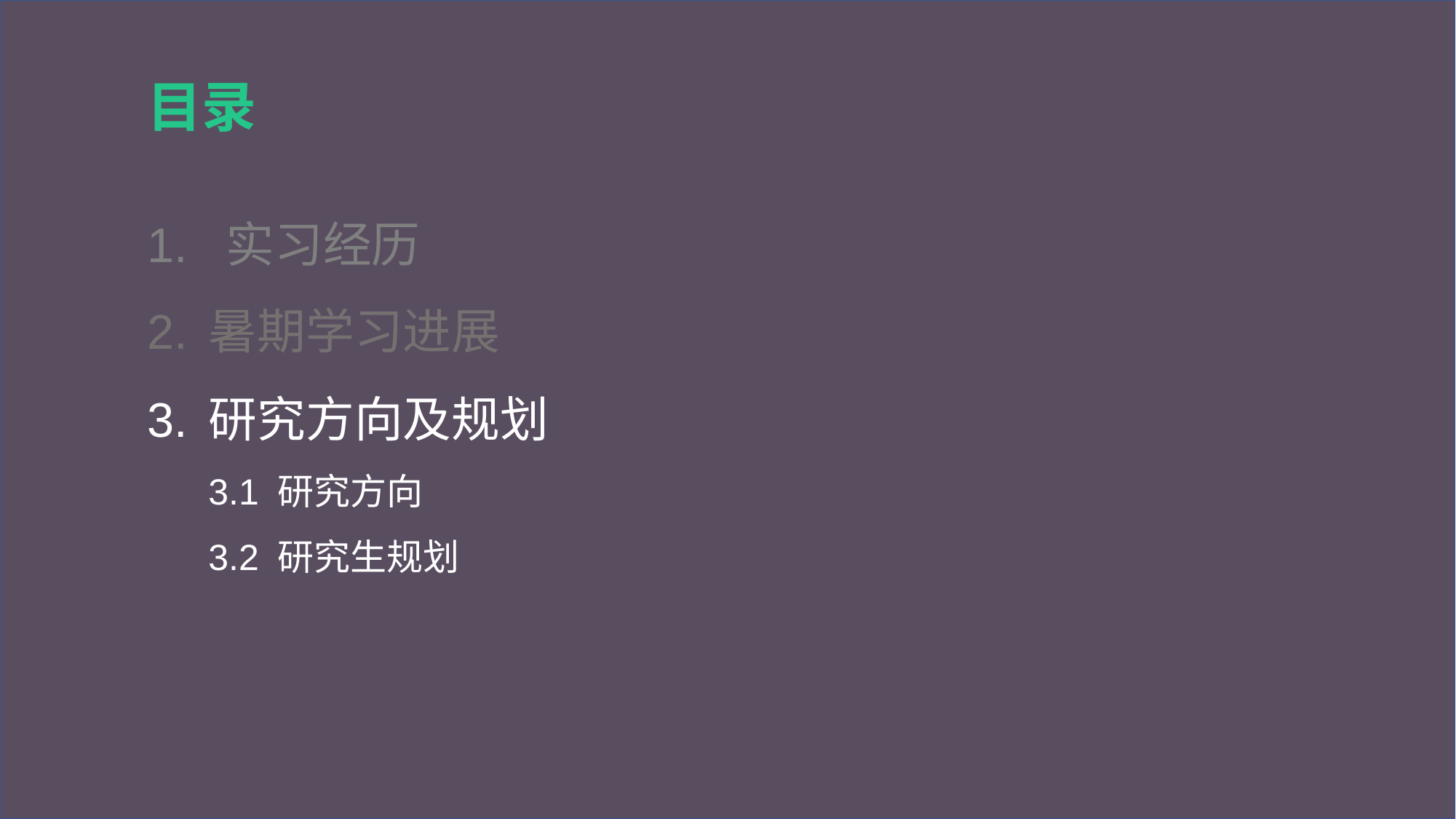

目录
1.  实习经历
暑期学习进展
研究方向及规划
      3.1 研究方向
      3.2 研究生规划